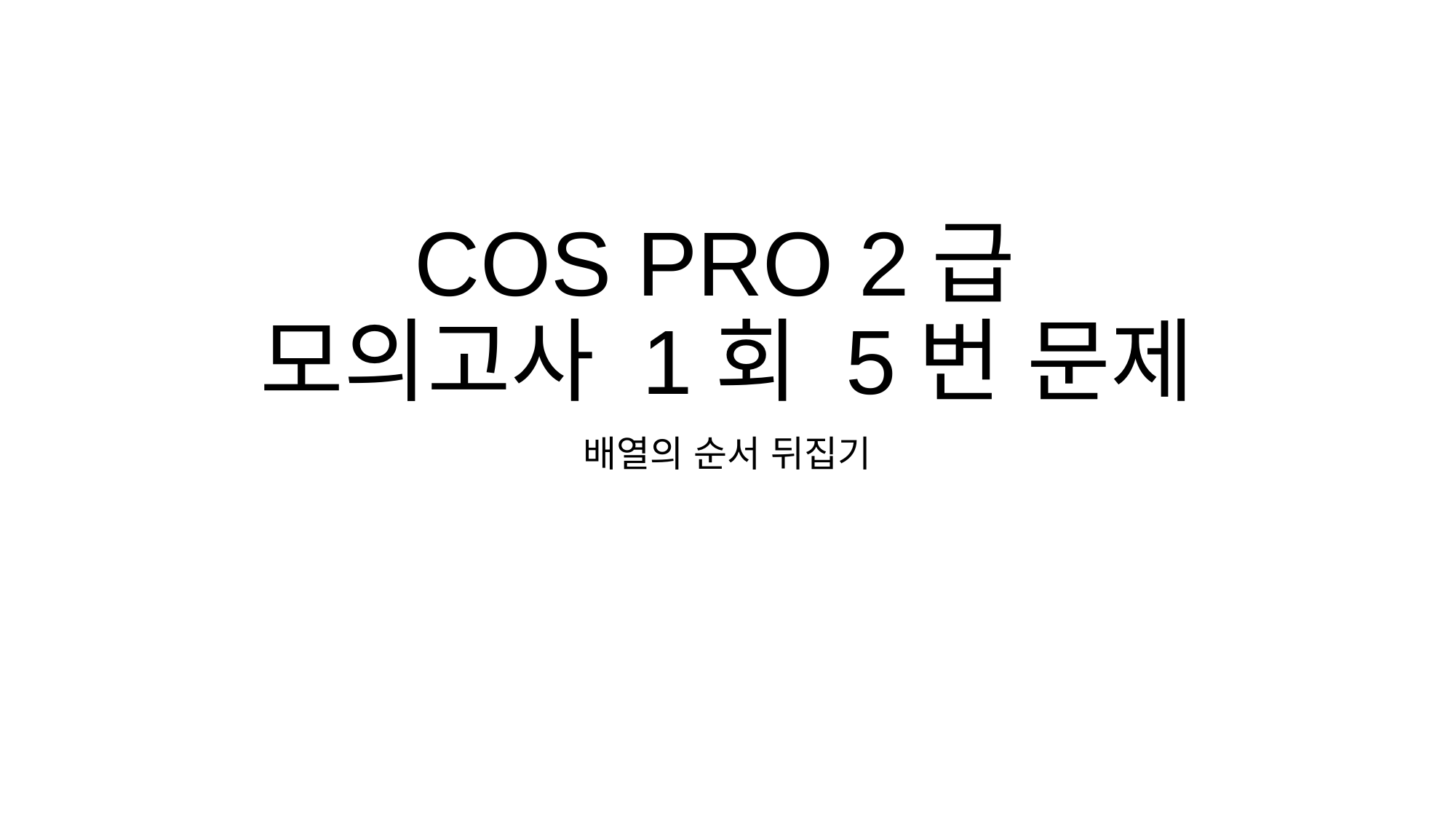

# COS PRO 2급 모의고사 1회 5번 문제
배열의 순서 뒤집기